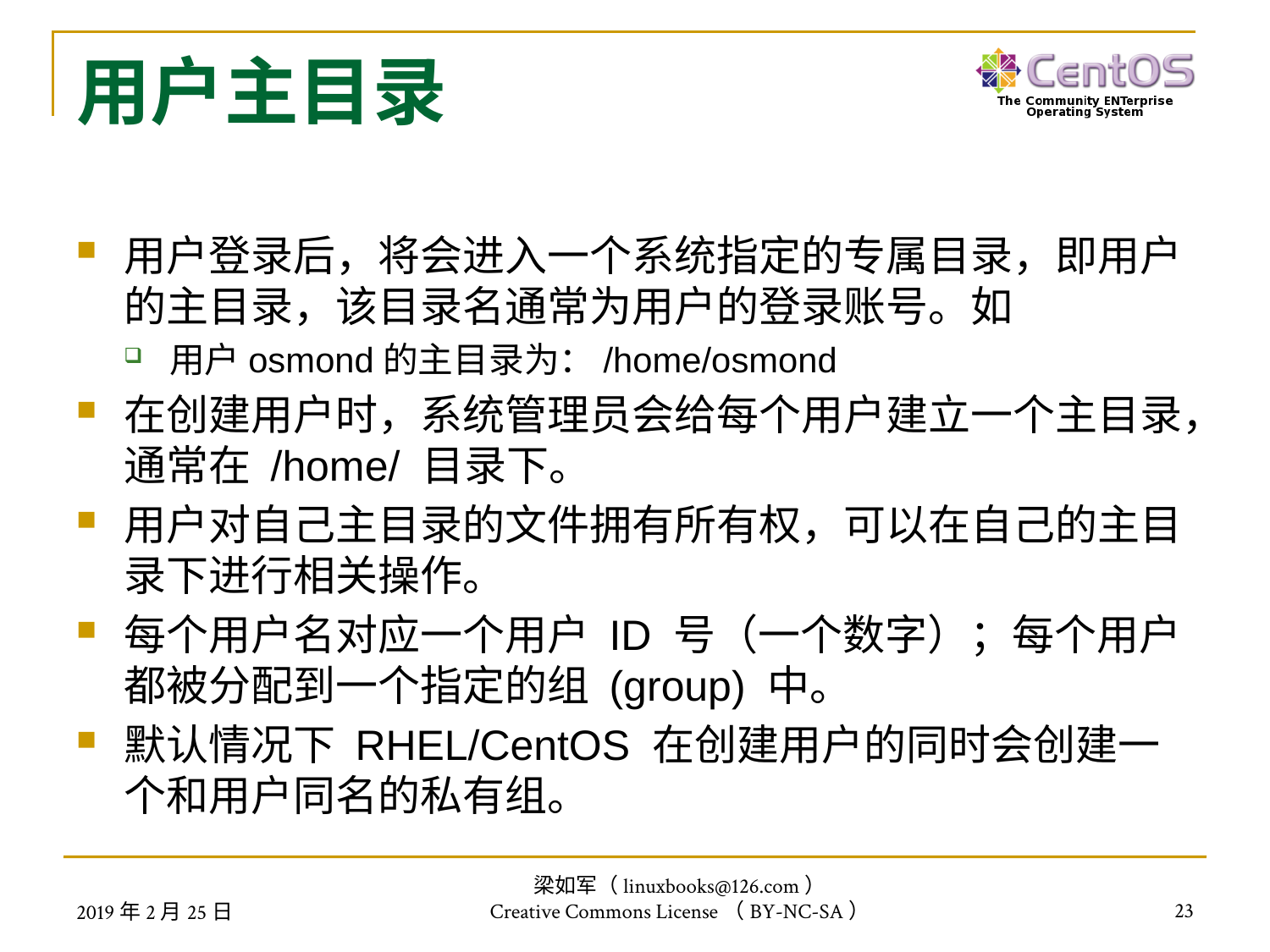

# 用户主目录
用户登录后，将会进入一个系统指定的专属目录，即用户的主目录，该目录名通常为用户的登录账号。如
用户osmond的主目录为：/home/osmond
在创建用户时，系统管理员会给每个用户建立一个主目录，通常在 /home/ 目录下。
用户对自己主目录的文件拥有所有权，可以在自己的主目录下进行相关操作。
每个用户名对应一个用户 ID 号（一个数字）；每个用户都被分配到一个指定的组 (group) 中。
默认情况下 RHEL/CentOS 在创建用户的同时会创建一个和用户同名的私有组。
梁如军（linuxbooks@126.com）
Creative Commons License（BY-NC-SA）
2019年2月25日
23